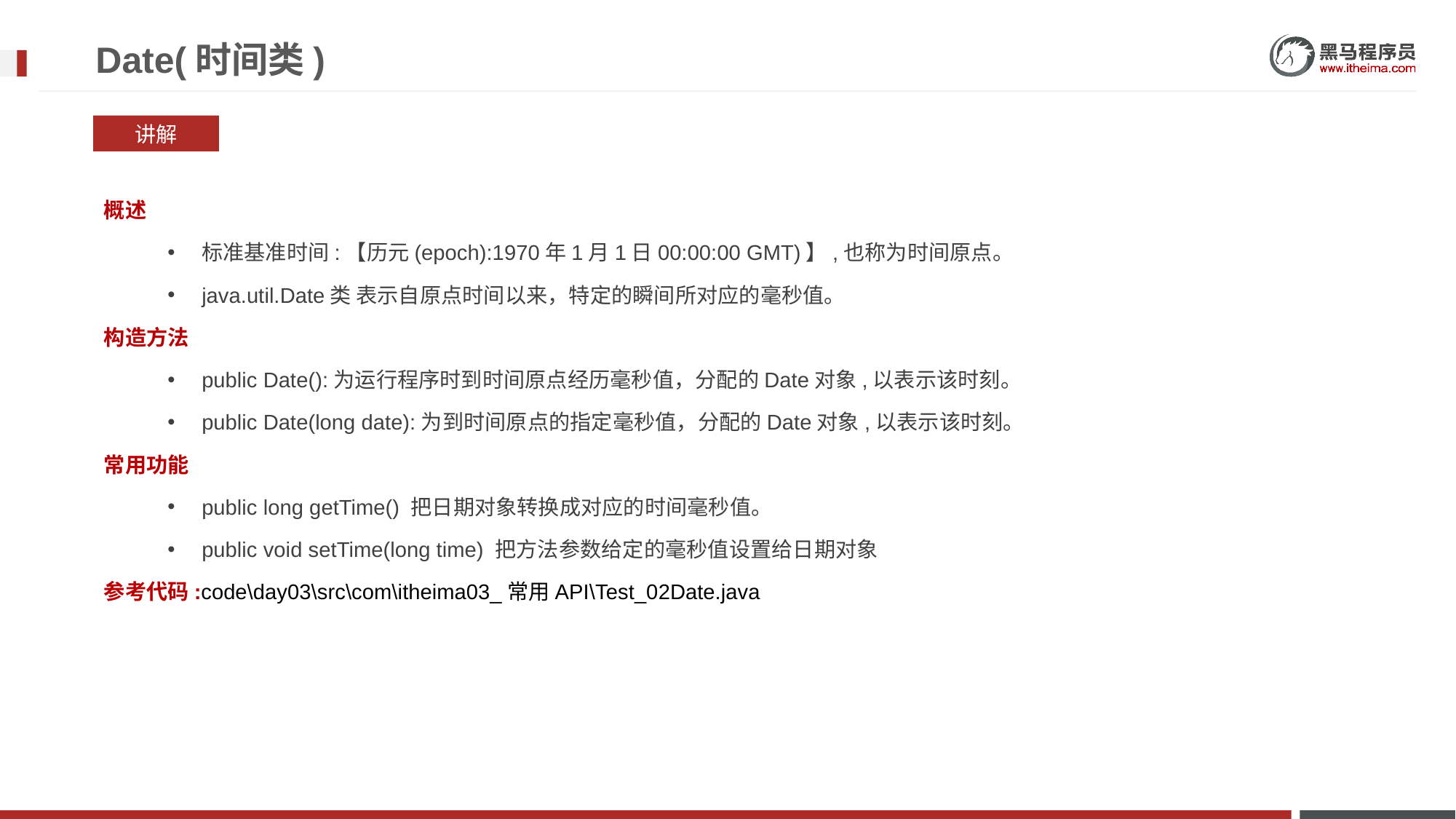

# Date(时间类)
讲解
概述
标准基准时间:【历元(epoch):1970年1月1日00:00:00 GMT)】,也称为时间原点。
java.util.Date类 表示自原点时间以来，特定的瞬间所对应的毫秒值。
构造方法
public Date():为运行程序时到时间原点经历毫秒值，分配的Date对象,以表示该时刻。
public Date(long date):为到时间原点的指定毫秒值，分配的Date对象,以表示该时刻。
常用功能
public long getTime() 把日期对象转换成对应的时间毫秒值。
public void setTime(long time) 把方法参数给定的毫秒值设置给日期对象
参考代码:code\day03\src\com\itheima03_常用API\Test_02Date.java